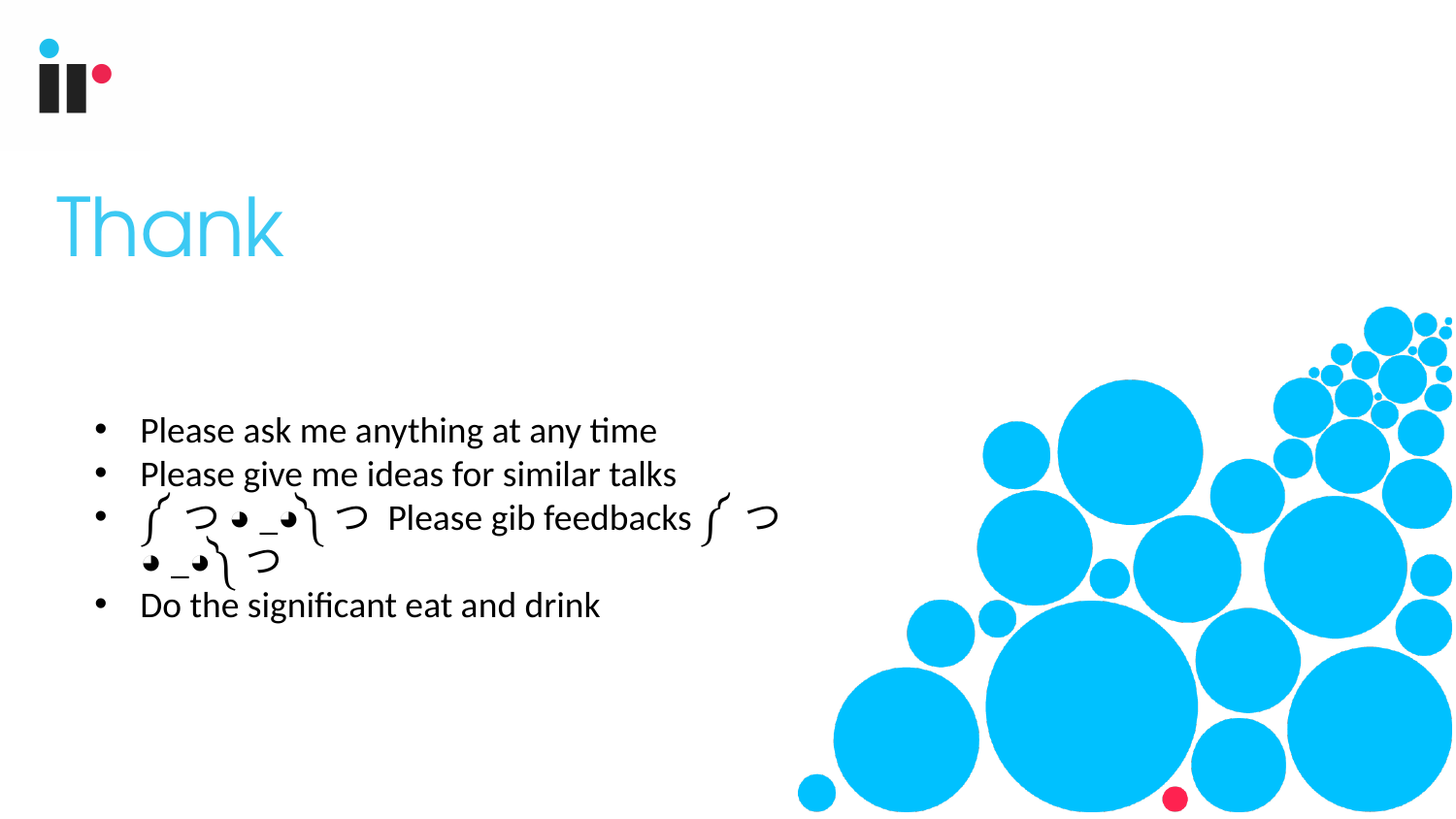

# Thank
Please ask me anything at any time
Please give me ideas for similar talks
༼ つ ◕_◕༽つ Please gib feedbacks ༼ つ ◕_◕༽つ
Do the significant eat and drink